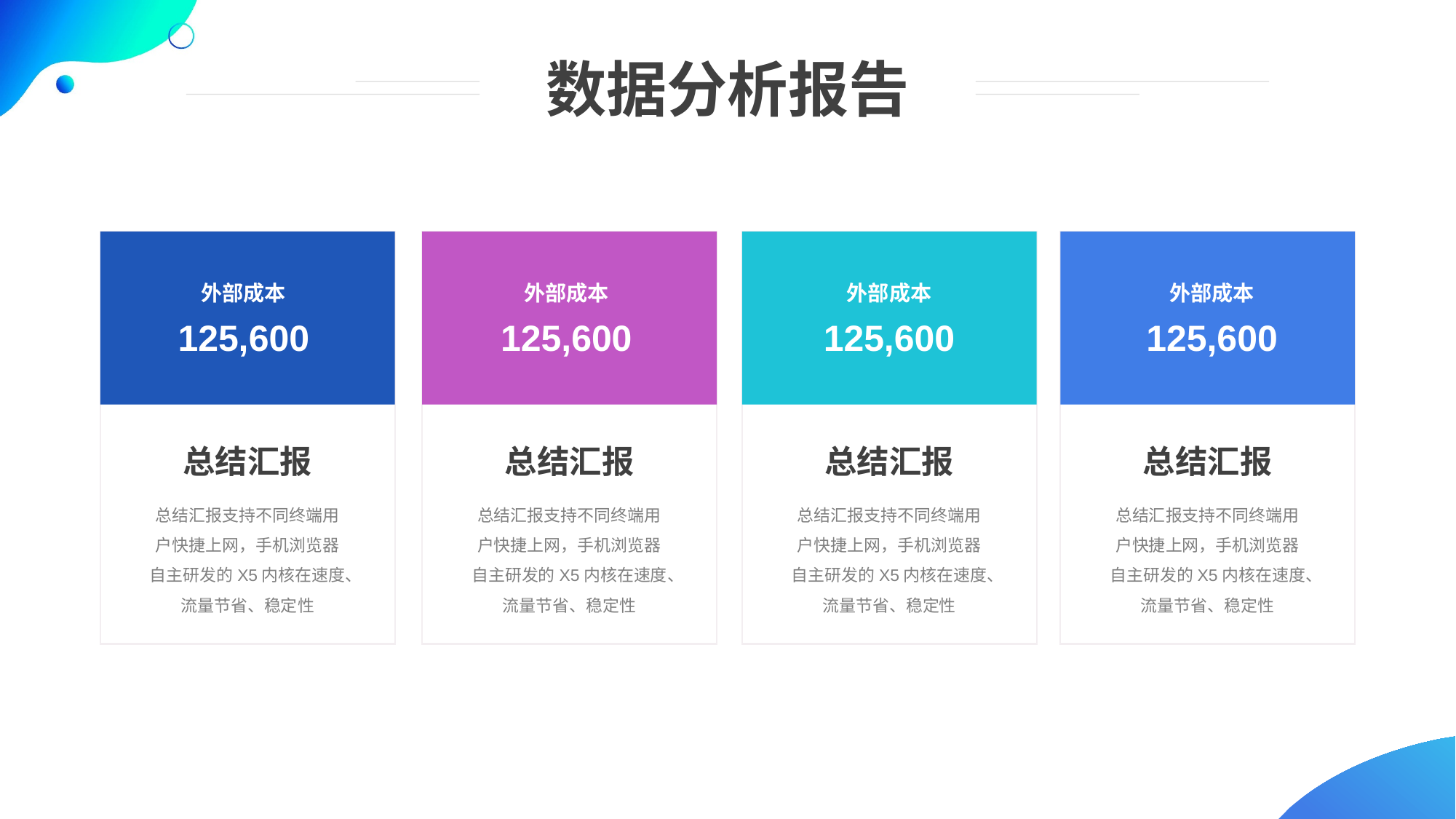

数据分析报告

外部成本
外部成本
外部成本
外部成本
125,600
125,600
125,600
125,600
总结汇报
总结汇报
总结汇报
总结汇报
总结汇报支持不同终端用户快捷上网，手机浏览器自主研发的X5内核在速度、流量节省、稳定性
总结汇报支持不同终端用户快捷上网，手机浏览器自主研发的X5内核在速度、流量节省、稳定性
总结汇报支持不同终端用户快捷上网，手机浏览器自主研发的X5内核在速度、流量节省、稳定性
总结汇报支持不同终端用户快捷上网，手机浏览器自主研发的X5内核在速度、流量节省、稳定性